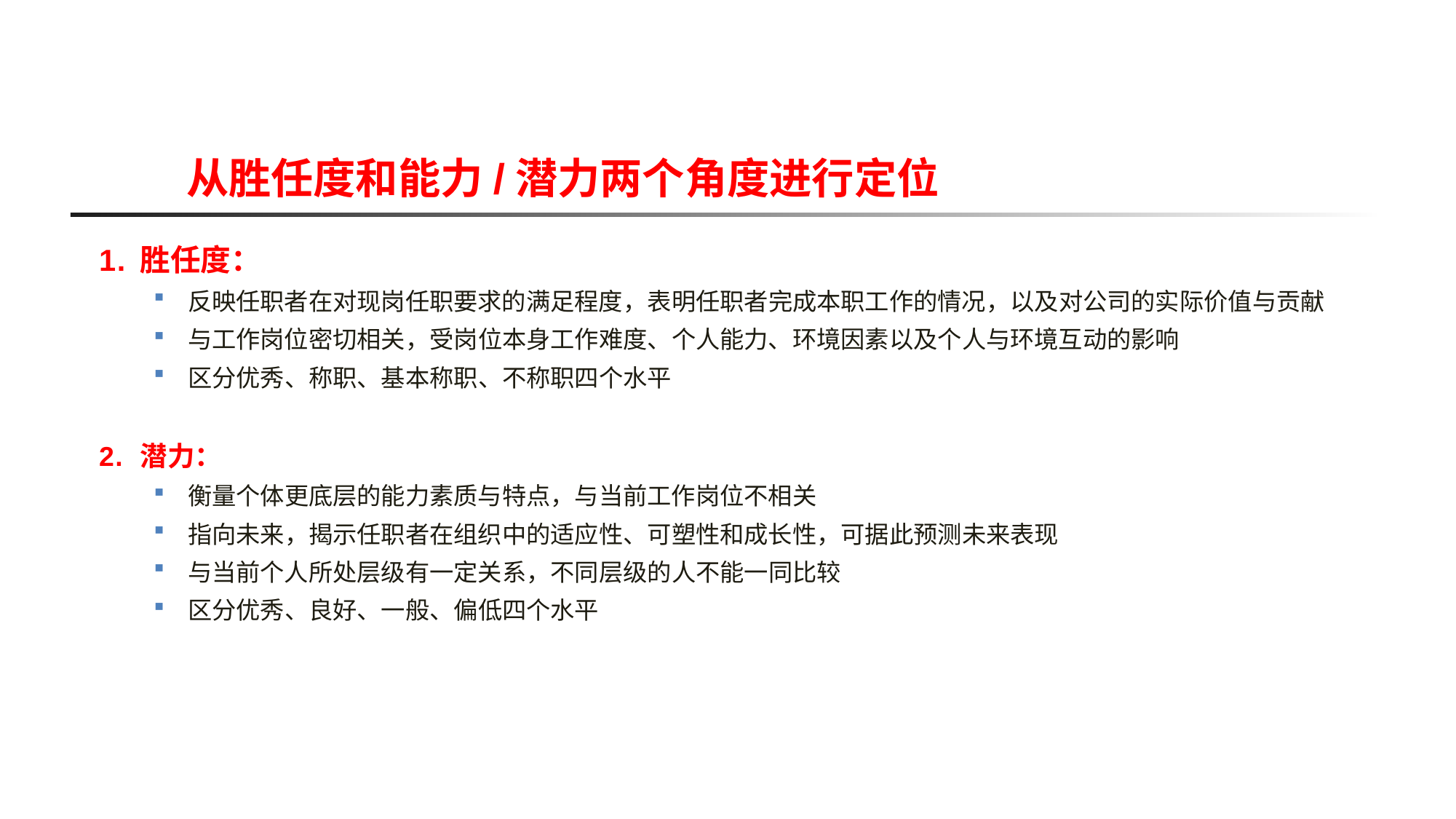

从胜任度和能力/潜力两个角度进行定位
胜任度：
反映任职者在对现岗任职要求的满足程度，表明任职者完成本职工作的情况，以及对公司的实际价值与贡献
与工作岗位密切相关，受岗位本身工作难度、个人能力、环境因素以及个人与环境互动的影响
区分优秀、称职、基本称职、不称职四个水平

潜力：
衡量个体更底层的能力素质与特点，与当前工作岗位不相关
指向未来，揭示任职者在组织中的适应性、可塑性和成长性，可据此预测未来表现
与当前个人所处层级有一定关系，不同层级的人不能一同比较
区分优秀、良好、一般、偏低四个水平

40